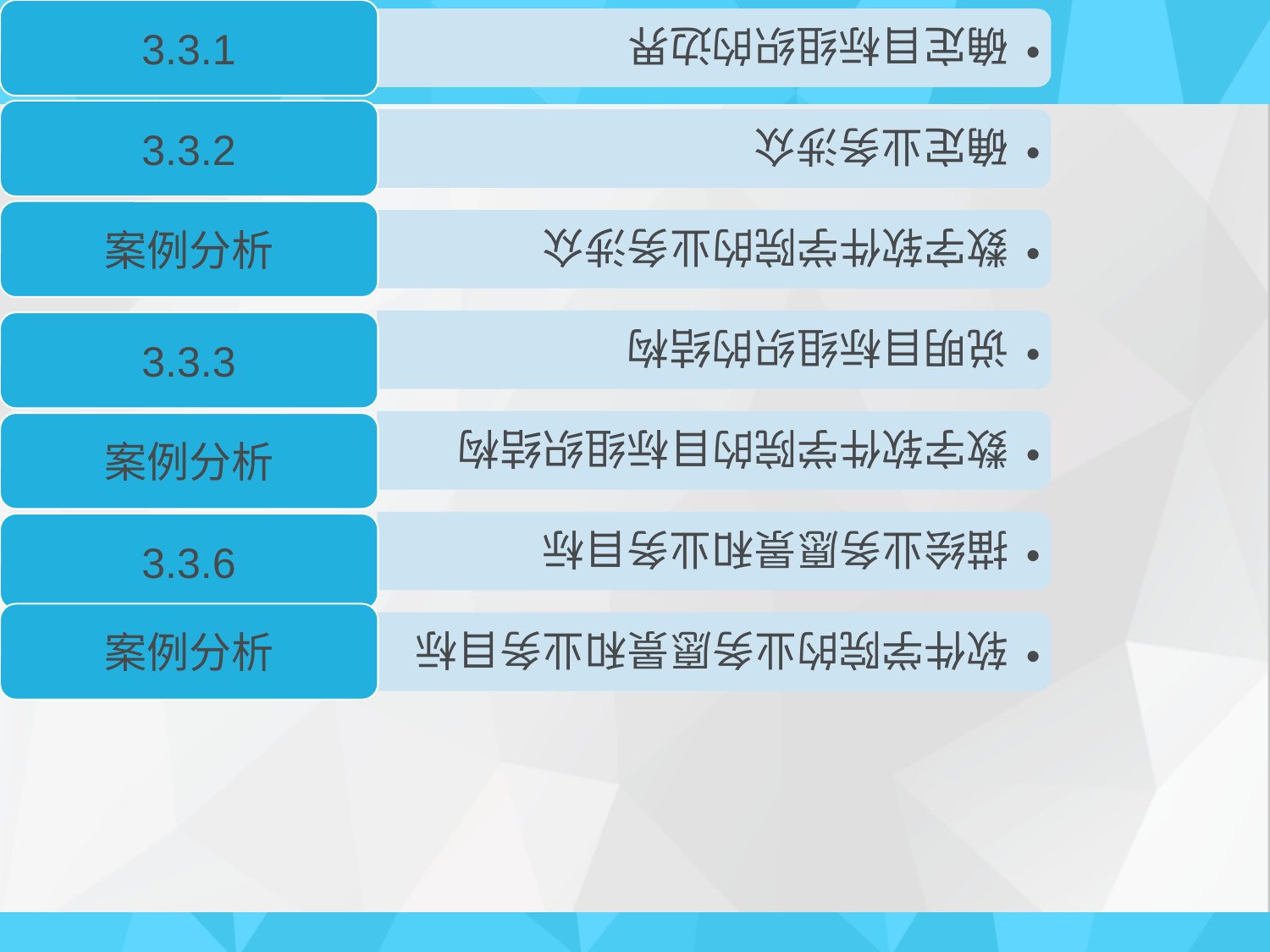

# 3.3 选定目标组织
确定目标组织的边界
3.3.1
确定业务涉众
3.3.2
数字软件学院的业务涉众
案例分析
说明目标组织的结构
3.3.3
数字软件学院的目标组织结构
案例分析
描绘业务愿景和业务目标
3.3.6
软件学院的业务愿景和业务目标
案例分析